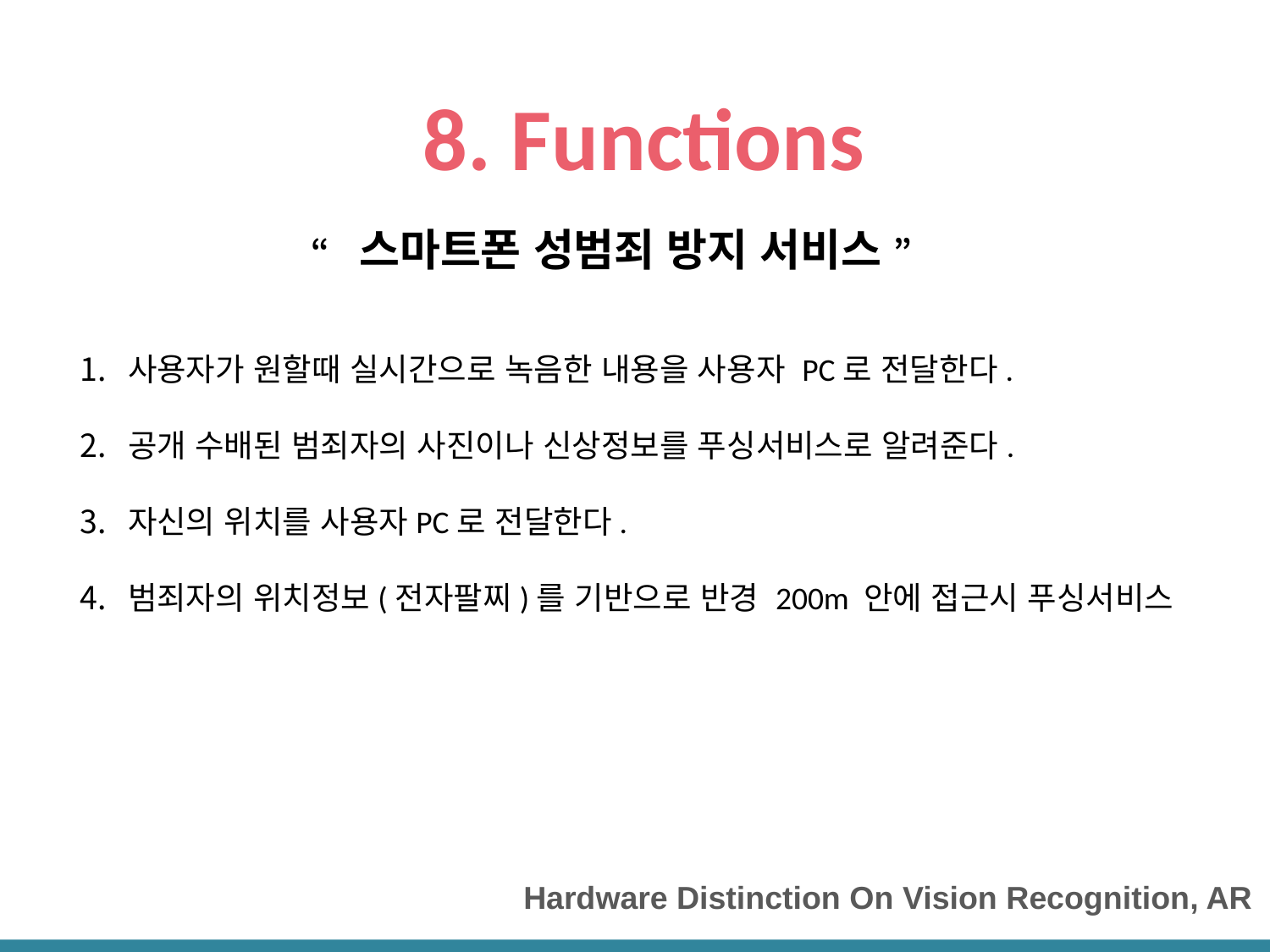

8. Functions
“ 스마트폰 성범죄 방지 서비스 ”

사용자가 원할때 실시간으로 녹음한 내용을 사용자 PC로 전달한다.

공개 수배된 범죄자의 사진이나 신상정보를 푸싱서비스로 알려준다.

자신의 위치를 사용자PC로 전달한다.

범죄자의 위치정보(전자팔찌)를 기반으로 반경 200m 안에 접근시 푸싱서비스

          Hardware Distinction On Vision Recognition, AR